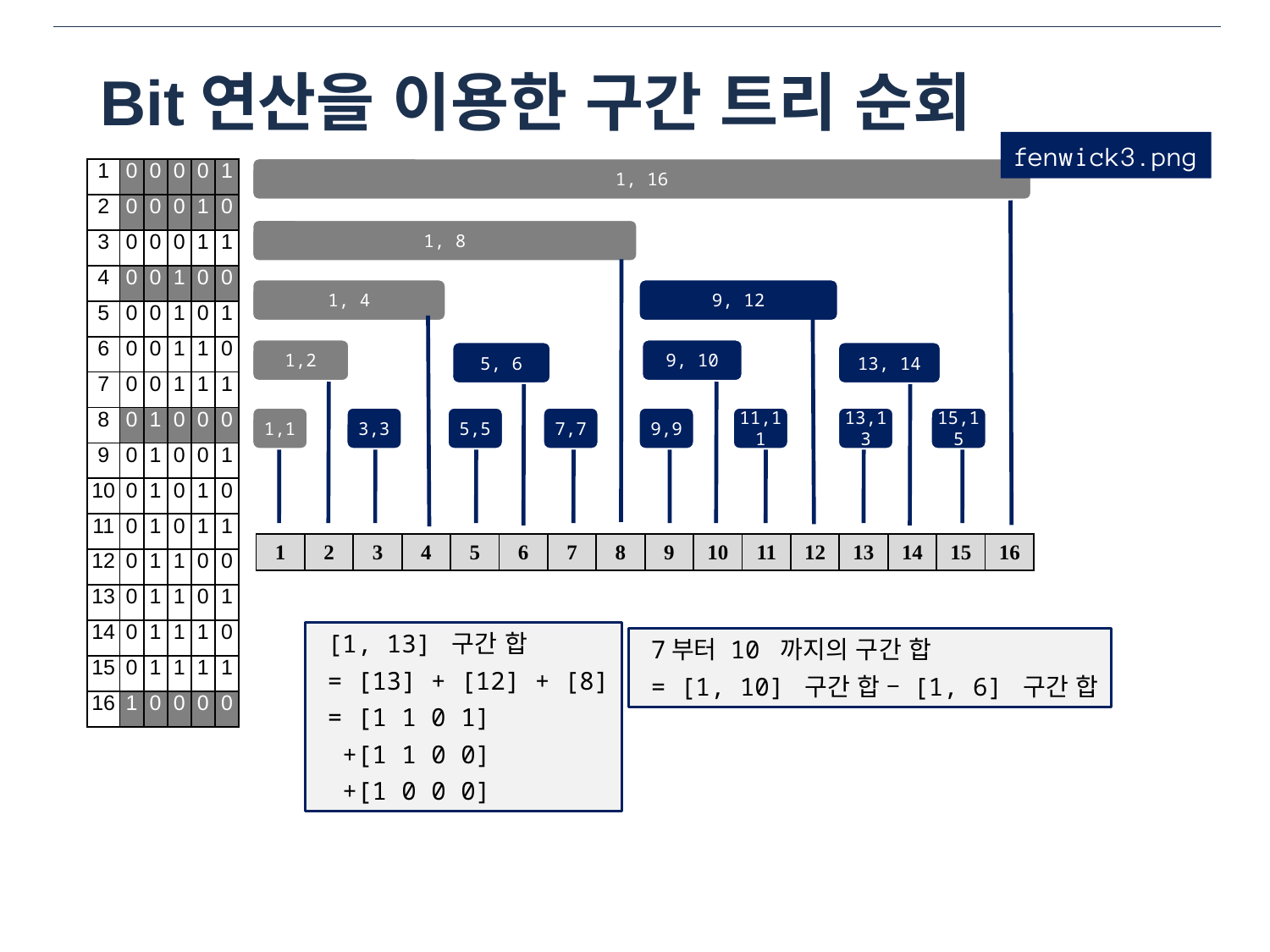

# Bit연산을 이용한 구간 트리 순회
fenwick3.png
1, 16
| 1 | 0 | 0 | 0 | 0 | 1 |
| --- | --- | --- | --- | --- | --- |
| 2 | 0 | 0 | 0 | 1 | 0 |
| 3 | 0 | 0 | 0 | 1 | 1 |
| 4 | 0 | 0 | 1 | 0 | 0 |
| 5 | 0 | 0 | 1 | 0 | 1 |
| 6 | 0 | 0 | 1 | 1 | 0 |
| 7 | 0 | 0 | 1 | 1 | 1 |
| 8 | 0 | 1 | 0 | 0 | 0 |
| 9 | 0 | 1 | 0 | 0 | 1 |
| 10 | 0 | 1 | 0 | 1 | 0 |
| 11 | 0 | 1 | 0 | 1 | 1 |
| 12 | 0 | 1 | 1 | 0 | 0 |
| 13 | 0 | 1 | 1 | 0 | 1 |
| 14 | 0 | 1 | 1 | 1 | 0 |
| 15 | 0 | 1 | 1 | 1 | 1 |
| 16 | 1 | 0 | 0 | 0 | 0 |
1, 8
1, 4
9, 12
1,2
9, 10
5, 6
13, 14
1,1
3,3
5,5
7,7
9,9
11,11
13,13
15,15
| 1 | 2 | 3 | 4 | 5 | 6 | 7 | 8 | 9 | 10 | 11 | 12 | 13 | 14 | 15 | 16 |
| --- | --- | --- | --- | --- | --- | --- | --- | --- | --- | --- | --- | --- | --- | --- | --- |
[1, 13] 구간 합
= [13] + [12] + [8]
= [1 1 0 1]
 +[1 1 0 0]
 +[1 0 0 0]
7부터 10 까지의 구간 합
= [1, 10] 구간 합 – [1, 6] 구간 합